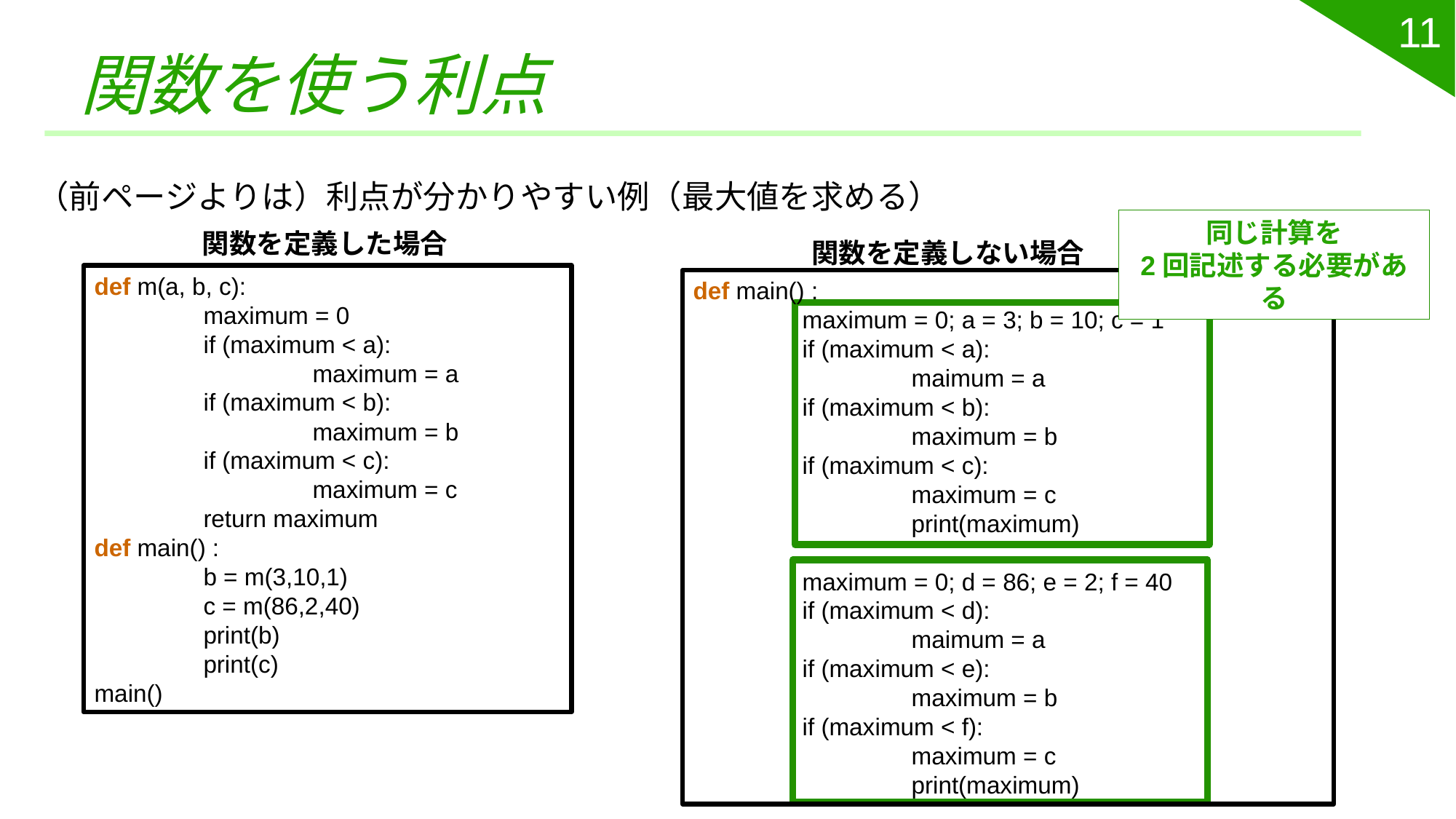

11
# 関数を使う利点
（前ページよりは）利点が分かりやすい例（最大値を求める）
同じ計算を
2回記述する必要がある
関数を定義した場合
関数を定義しない場合
def m(a, b, c):
	maximum = 0
	if (maximum < a):
		maximum = a
	if (maximum < b):
		maximum = b
	if (maximum < c):
		maximum = c
	return maximum
def main() :
	b = m(3,10,1)
	c = m(86,2,40)
	print(b)
	print(c)
main()
def main() :
	maximum = 0; a = 3; b = 10; c = 1
	if (maximum < a):
		maimum = a
	if (maximum < b):
		maximum = b
	if (maximum < c):
		maximum = c
		print(maximum)

	maximum = 0; d = 86; e = 2; f = 40
	if (maximum < d):
		maimum = a
	if (maximum < e):
		maximum = b
	if (maximum < f):
		maximum = c
		print(maximum)